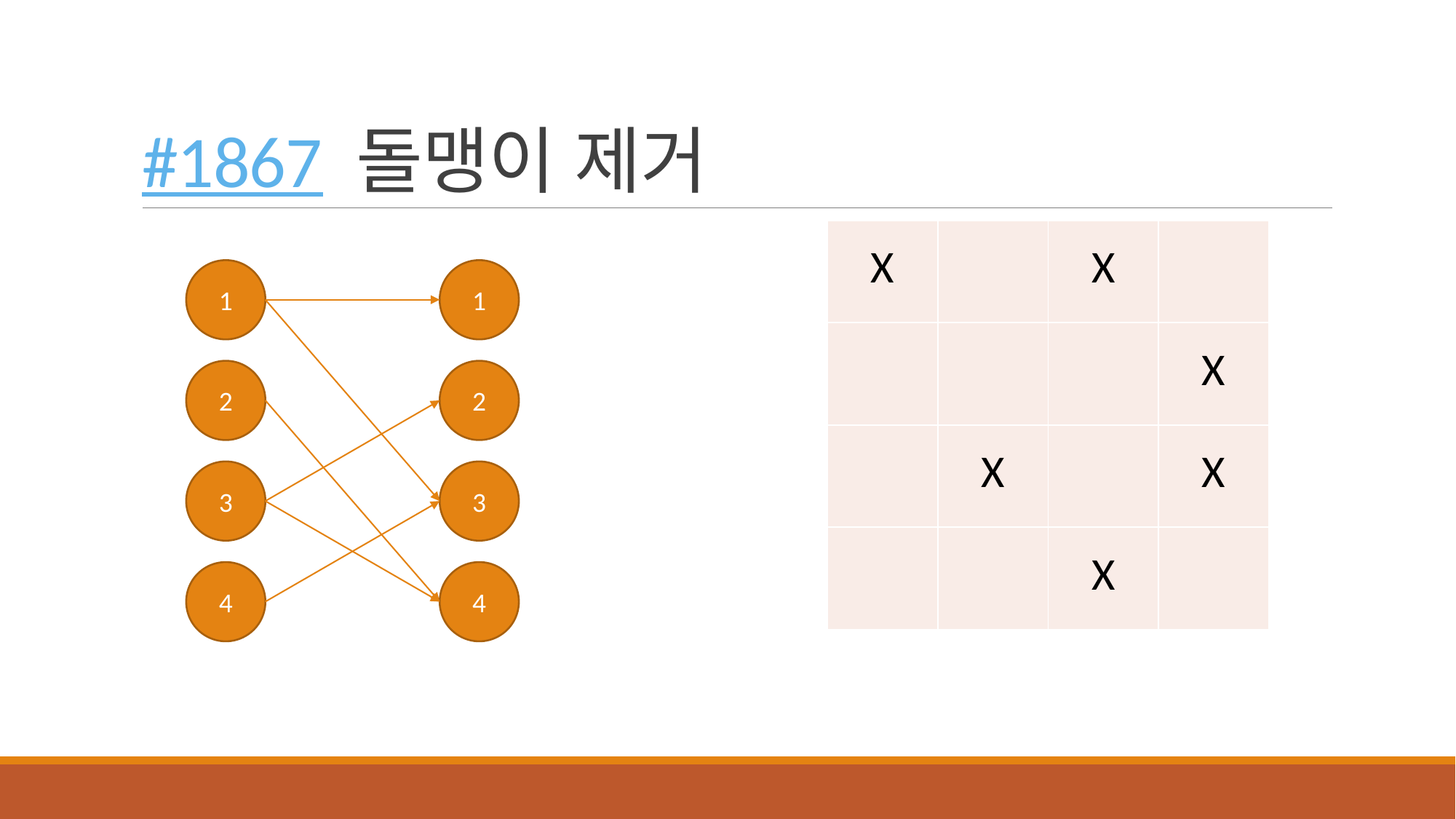

# #1867 돌맹이 제거

| X |  | X |  |
| --- | --- | --- | --- |
|  |  |  | X |
|  | X |  | X |
|  |  | X |  |
1
1
2
2
3
3
4
4